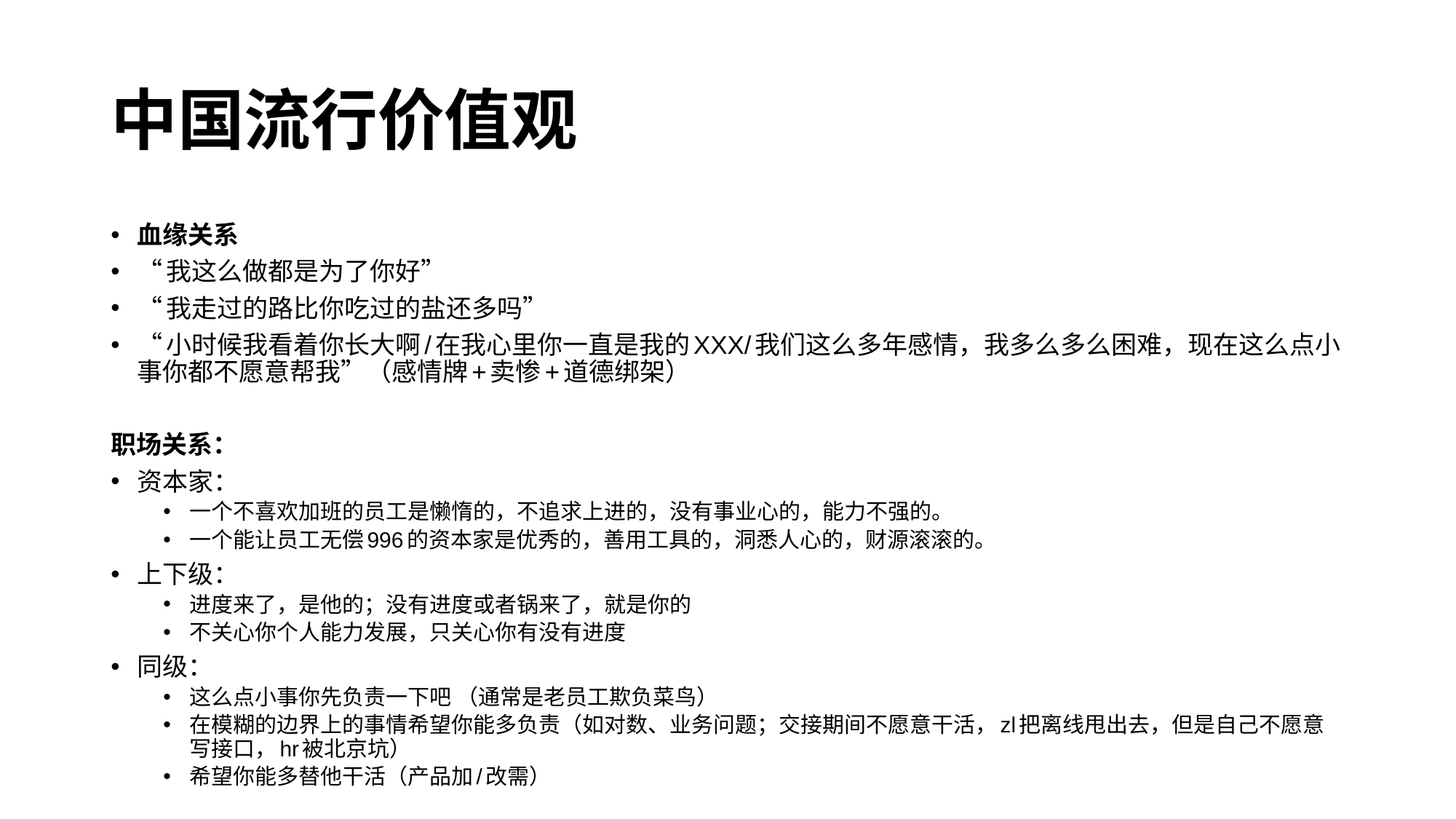

# 中国流行价值观
血缘关系
“我这么做都是为了你好”
“我走过的路比你吃过的盐还多吗”
“小时候我看着你长大啊/在我心里你一直是我的XXX/我们这么多年感情，我多么多么困难，现在这么点小事你都不愿意帮我”（感情牌+卖惨+道德绑架）

职场关系：
资本家：
一个不喜欢加班的员工是懒惰的，不追求上进的，没有事业心的，能力不强的。
一个能让员工无偿996的资本家是优秀的，善用工具的，洞悉人心的，财源滚滚的。
上下级：
进度来了，是他的；没有进度或者锅来了，就是你的
不关心你个人能力发展，只关心你有没有进度
同级：
这么点小事你先负责一下吧 （通常是老员工欺负菜鸟）
在模糊的边界上的事情希望你能多负责（如对数、业务问题；交接期间不愿意干活，zl把离线甩出去，但是自己不愿意写接口，hr被北京坑）
希望你能多替他干活（产品加/改需）